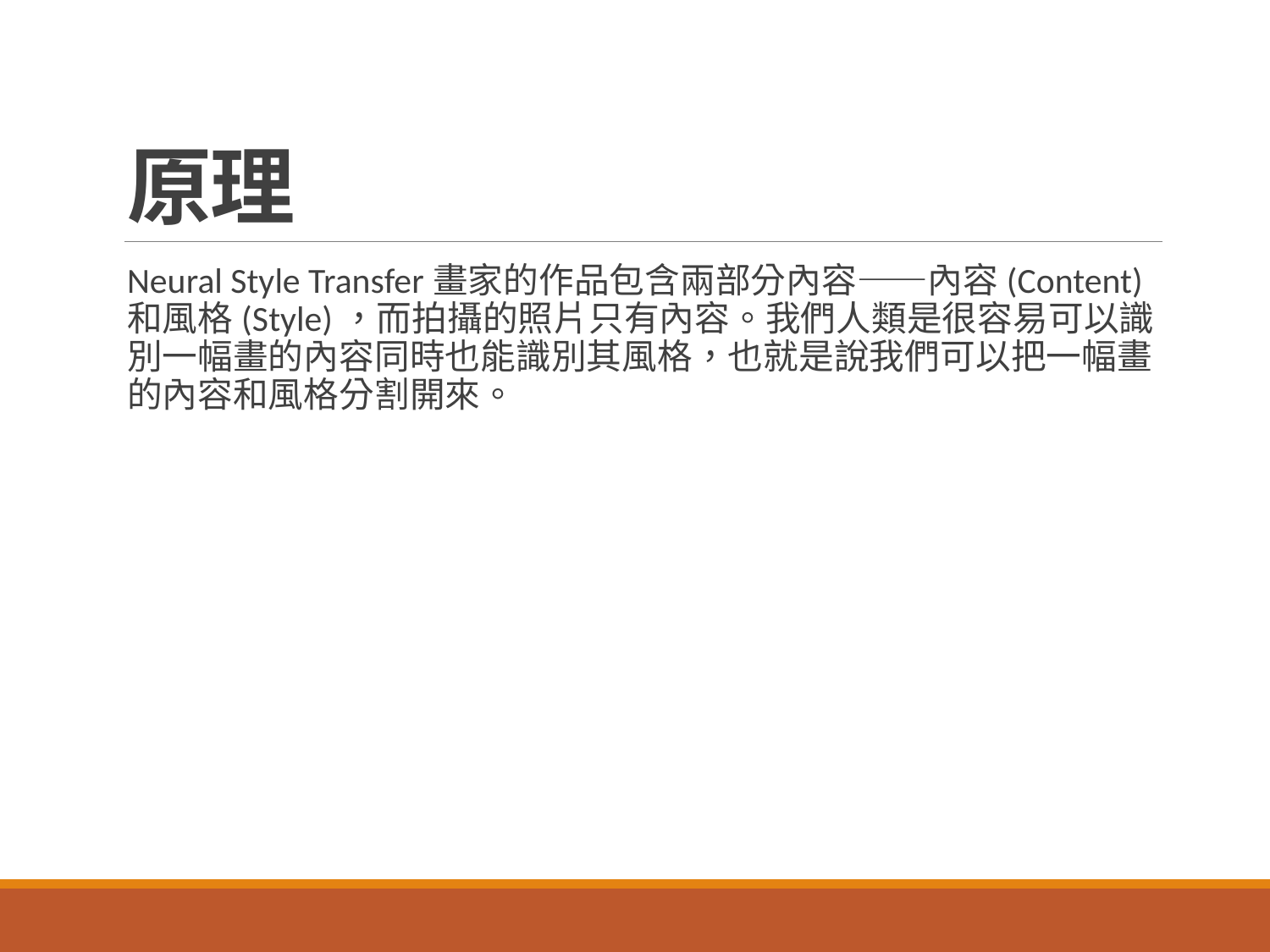

# 原理
Neural Style Transfer畫家的作品包含兩部分內容——內容(Content)和風格(Style)，而拍攝的照片只有內容。我們人類是很容易可以識別一幅畫的內容同時也能識別其風格，也就是說我們可以把一幅畫的內容和風格分割開來。